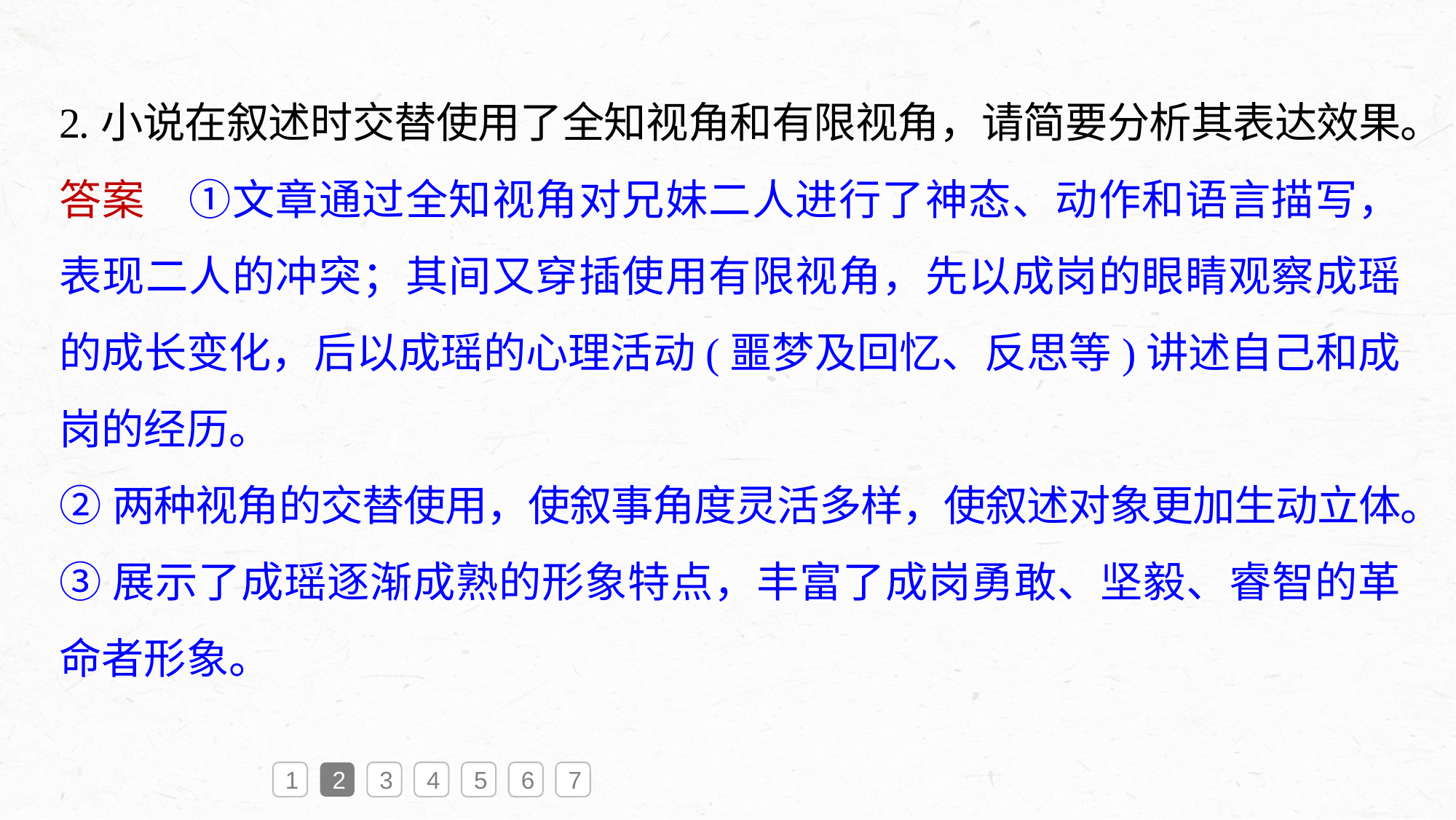

2.小说在叙述时交替使用了全知视角和有限视角，请简要分析其表达效果。
答案　①文章通过全知视角对兄妹二人进行了神态、动作和语言描写，表现二人的冲突；其间又穿插使用有限视角，先以成岗的眼睛观察成瑶的成长变化，后以成瑶的心理活动(噩梦及回忆、反思等)讲述自己和成岗的经历。
②两种视角的交替使用，使叙事角度灵活多样，使叙述对象更加生动立体。
③展示了成瑶逐渐成熟的形象特点，丰富了成岗勇敢、坚毅、睿智的革命者形象。
1
2
3
4
5
6
7